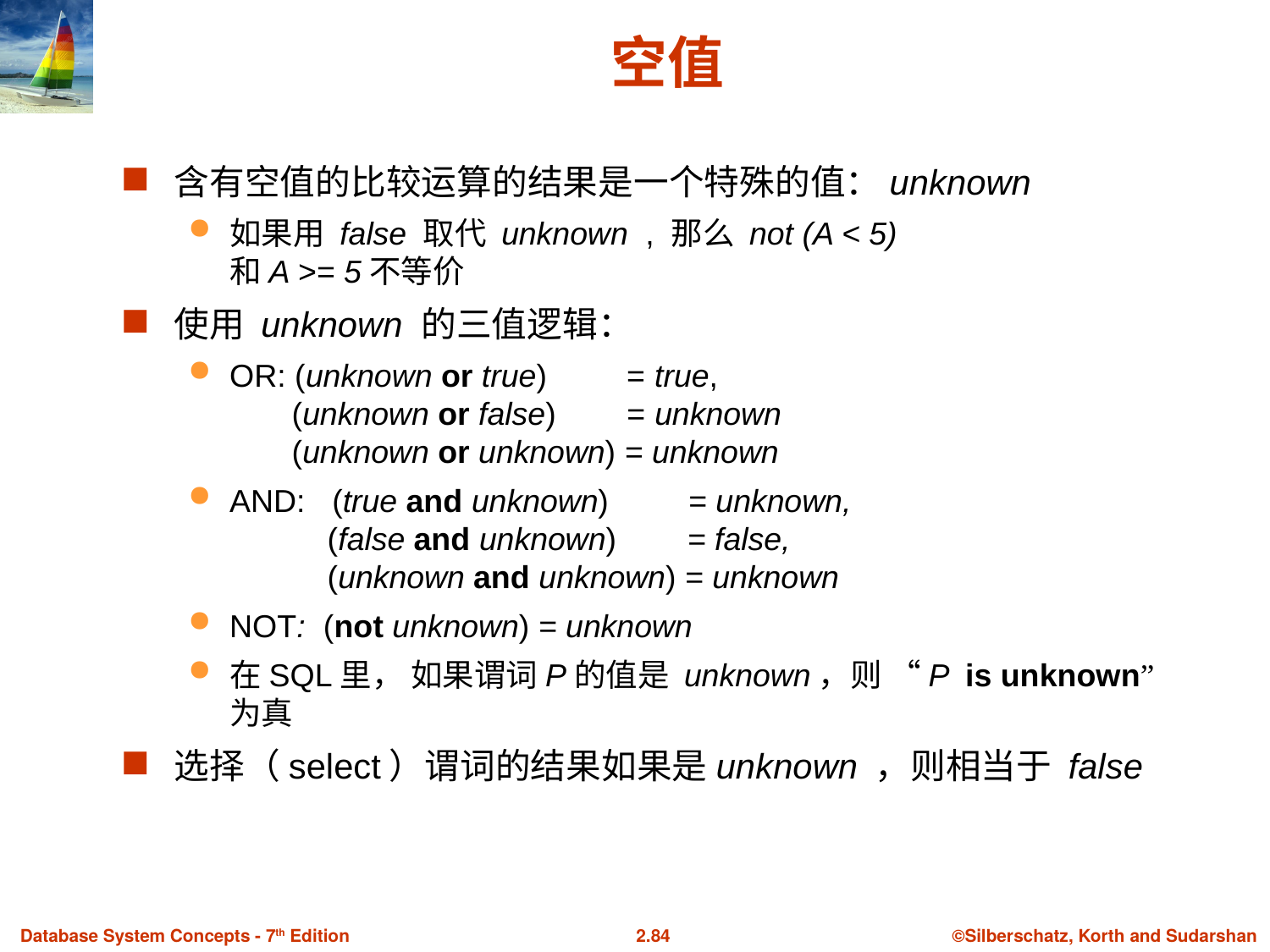

# 空值
含有空值的比较运算的结果是一个特殊的值：unknown
如果用 false 取代 unknown  , 那么 not (A < 5)
和A >= 5不等价
使用 unknown 的三值逻辑：
OR: (unknown or true)         = true,
       (unknown or false)        = unknown
       (unknown or unknown) = unknown
AND:   (true and unknown)         = unknown,
           (false and unknown)        = false,
           (unknown and unknown) = unknown
NOT:  (not unknown) = unknown
在SQL里， 如果谓词P的值是 unknown，则 “P  is unknown” 为真
选择（select）谓词的结果如果是unknown ，则相当于 false